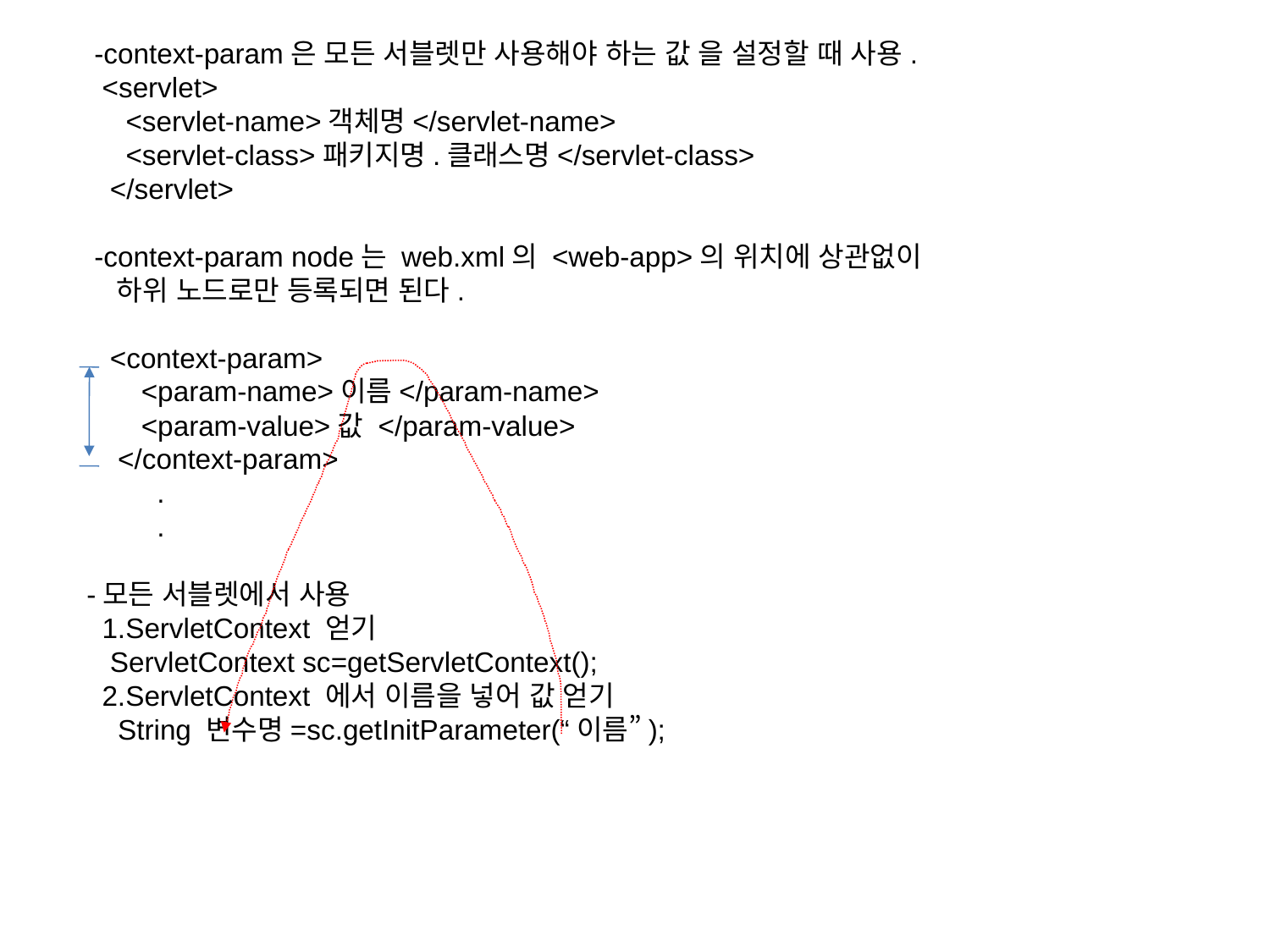

-context-param은 모든 서블렛만 사용해야 하는 값 을 설정할 때 사용.
  <servlet>
     <servlet-name>객체명</servlet-name>
     <servlet-class>패키지명.클래스명</servlet-class>
   </servlet>

 -context-param node는 web.xml의 <web-app>의 위치에 상관없이
   하위 노드로만 등록되면 된다.

   <context-param>
       <param-name>이름</param-name>
       <param-value>값 </param-value>
    </context-param>
         .
         .

-모든 서블렛에서 사용
  1.ServletContext 얻기
   ServletContext sc=getServletContext();
  2.ServletContext 에서 이름을 넣어 값 얻기
    String 변수명=sc.getInitParameter(“이름”);